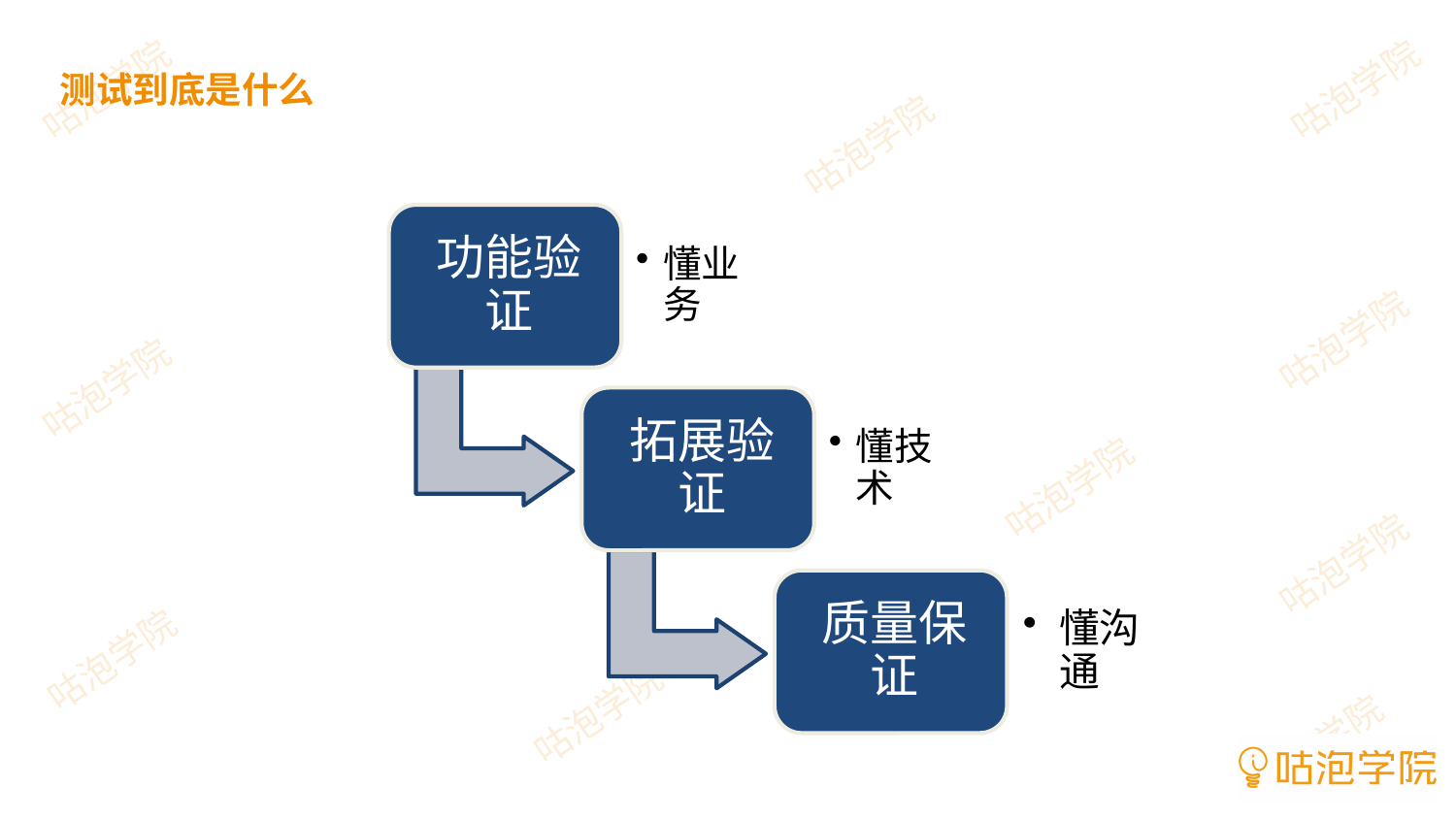

测试到底是什么

功能验证
懂业务
拓展验证
懂技术
质量保证
懂沟通